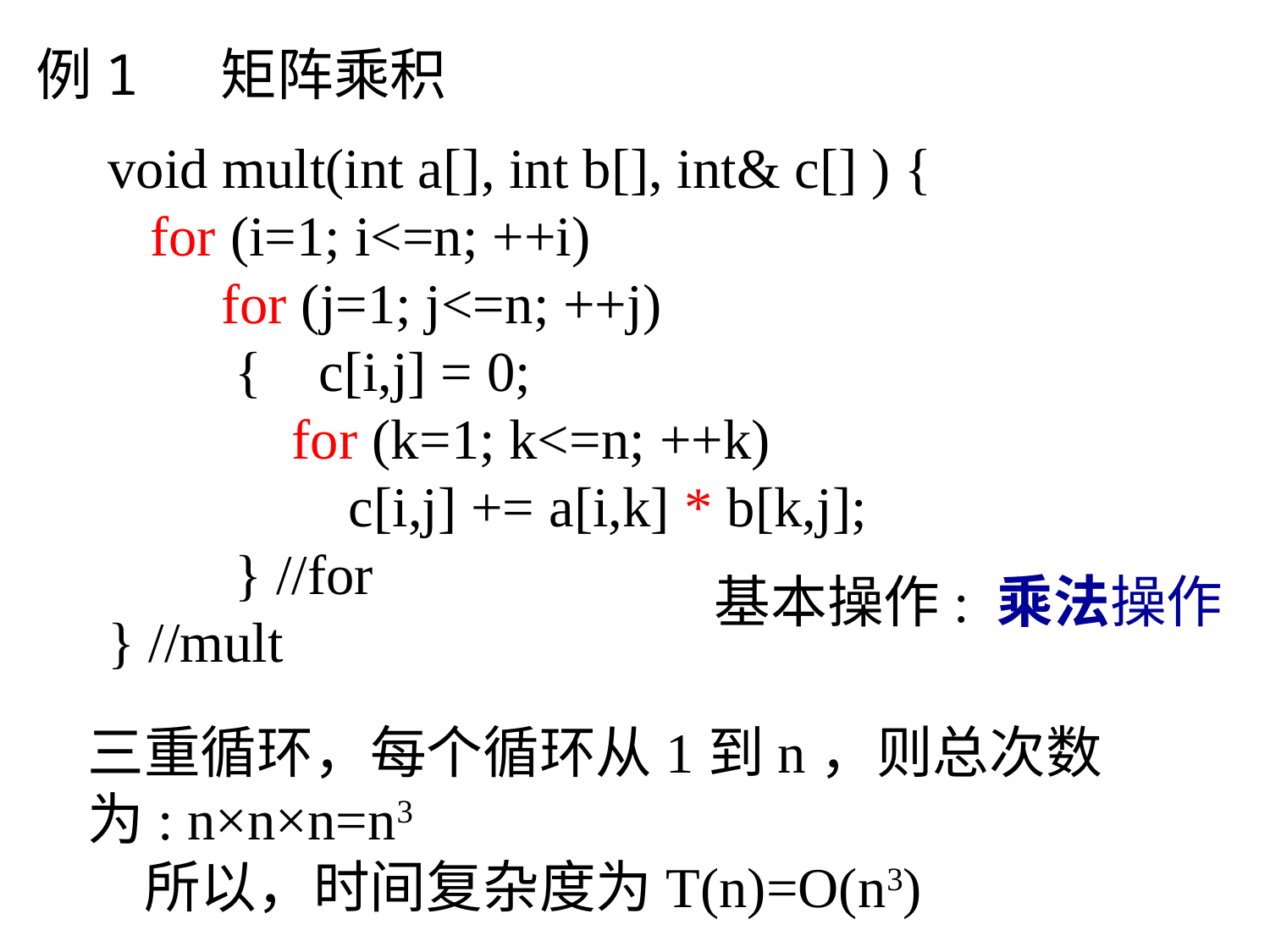

例1  矩阵乘积
void mult(int a[], int b[], int& c[] ) {
   for (i=1; i<=n; ++i)
        for (j=1; j<=n; ++j)
         {    c[i,j] = 0;
             for (k=1; k<=n; ++k)
                 c[i,j] += a[i,k] * b[k,j];
         } //for
} //mult
基本操作: 乘法操作
三重循环，每个循环从1到n，则总次数为: n×n×n=n3
　所以，时间复杂度为T(n)=O(n3)